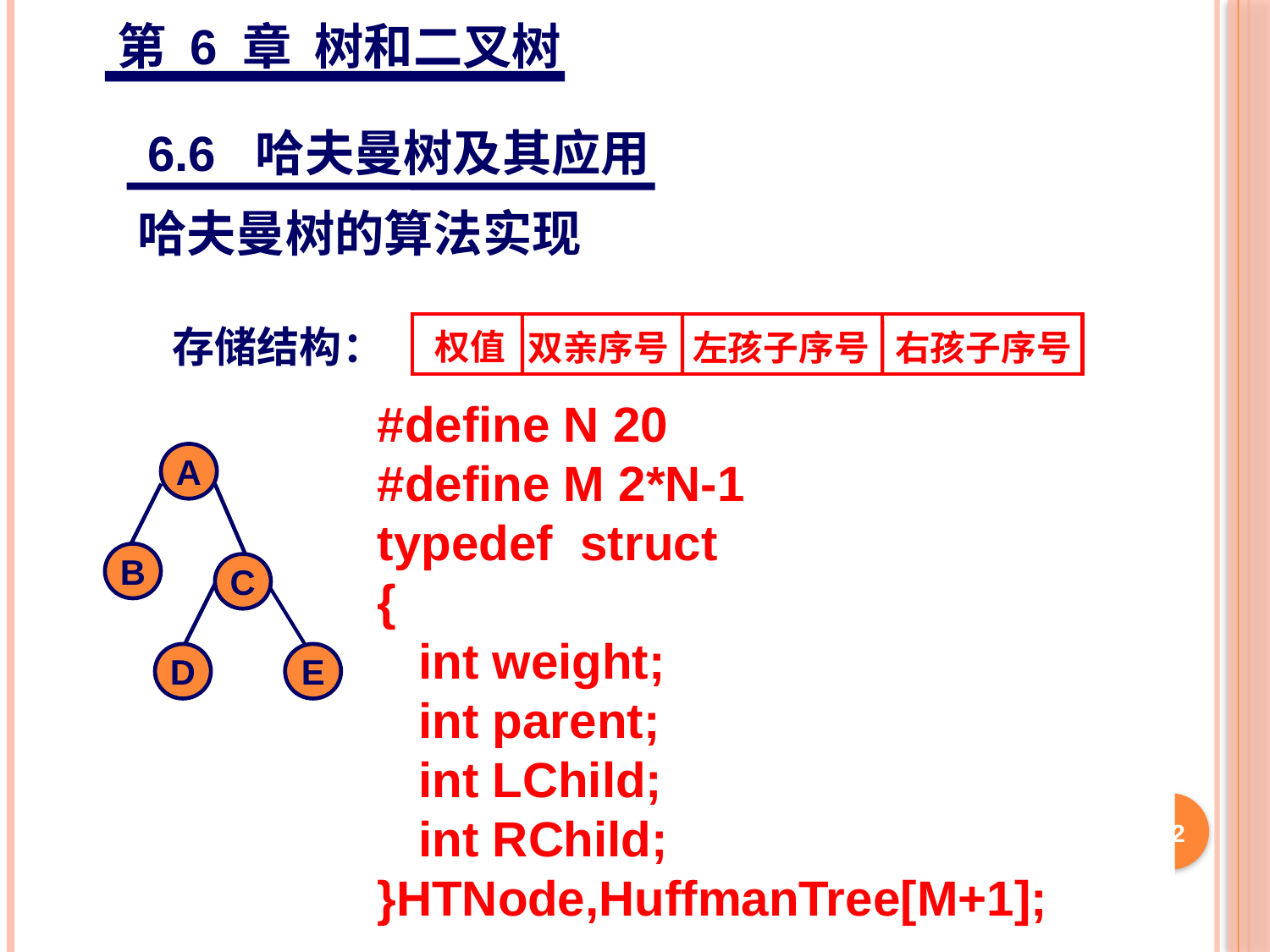

第 6 章  树和二叉树

6.6  哈夫曼树及其应用

哈夫曼树的算法实现
存储结构：

权值
双亲序号
左孩子序号
右孩子序号
#define N 20
#define M 2*N-1
typedef  struct
{
   int weight;
   int parent;
   int LChild;
   int RChild;
}HTNode,HuffmanTree[M+1];
|  | weight | parent | LChild | RChild |
| --- | --- | --- | --- | --- |
| 1 |  |  |  |  |
| 2 |  |  |  |  |
| 3 |  |  |  |  |
| 4 |  |  |  |  |
| 5 |  |  |  |  |
A

B
C

D
E
2
3
A
0
92
B
1
0
0
C
1
4
5
D
3
0
0
E
0
0
3